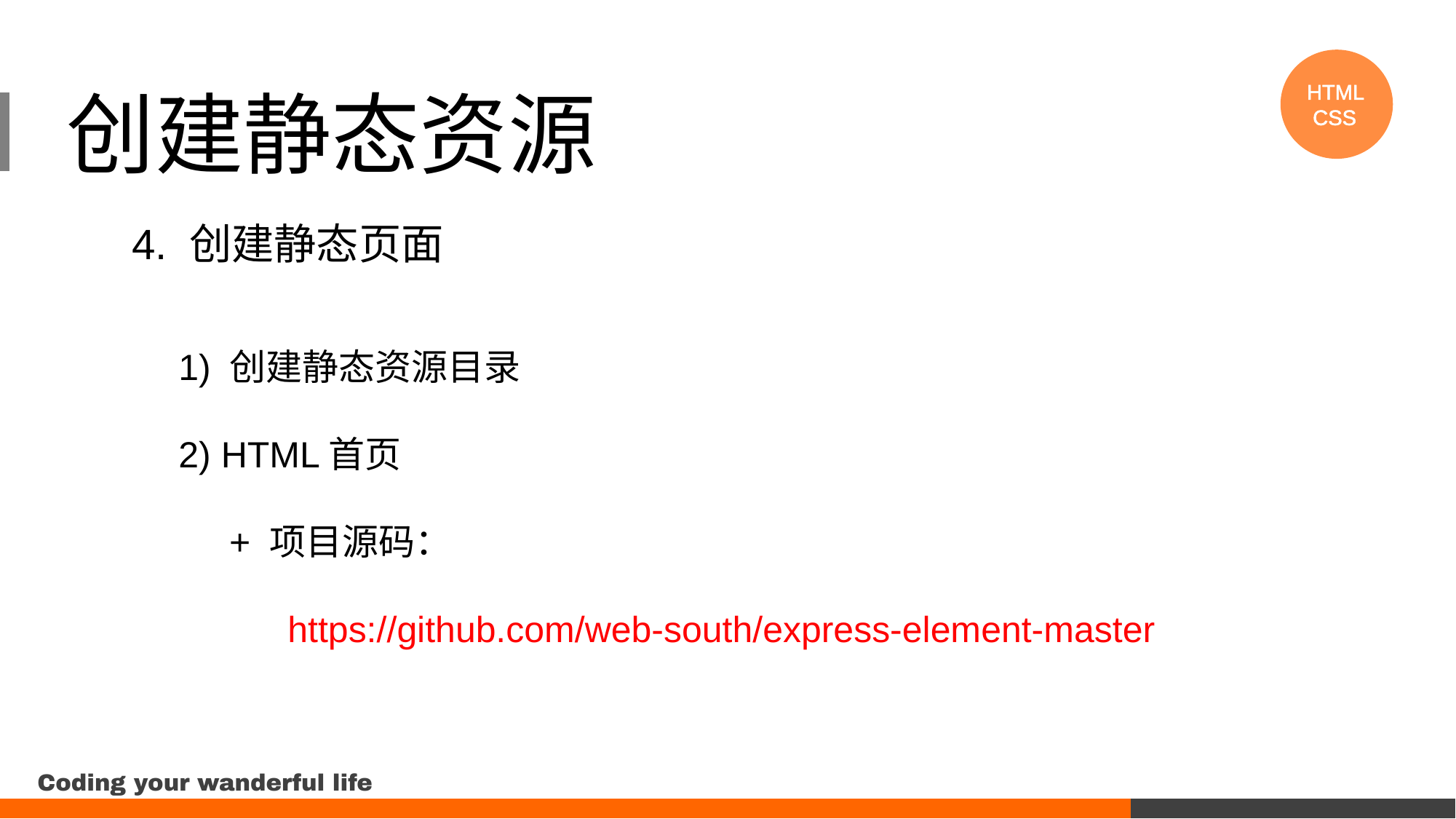

# 创建静态资源

 HTML
  CSS

4. 创建静态页面
1) 创建静态资源目录

2) HTML首页

     + 项目源码：

	https://github.com/web-south/express-element-master

Coding your wanderful life